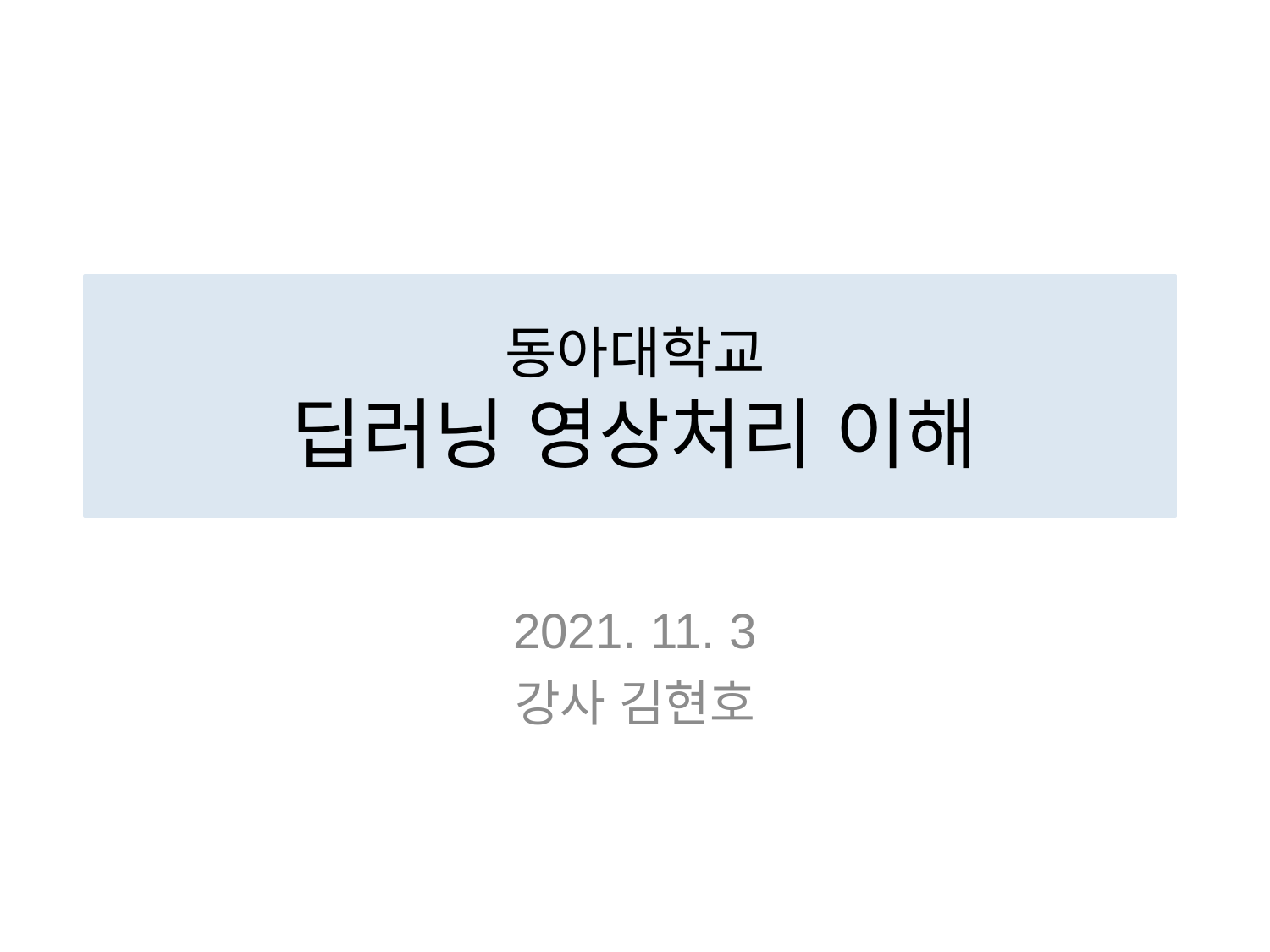

# 동아대학교 딥러닝 영상처리 이해
2021. 11. 3
강사 김현호